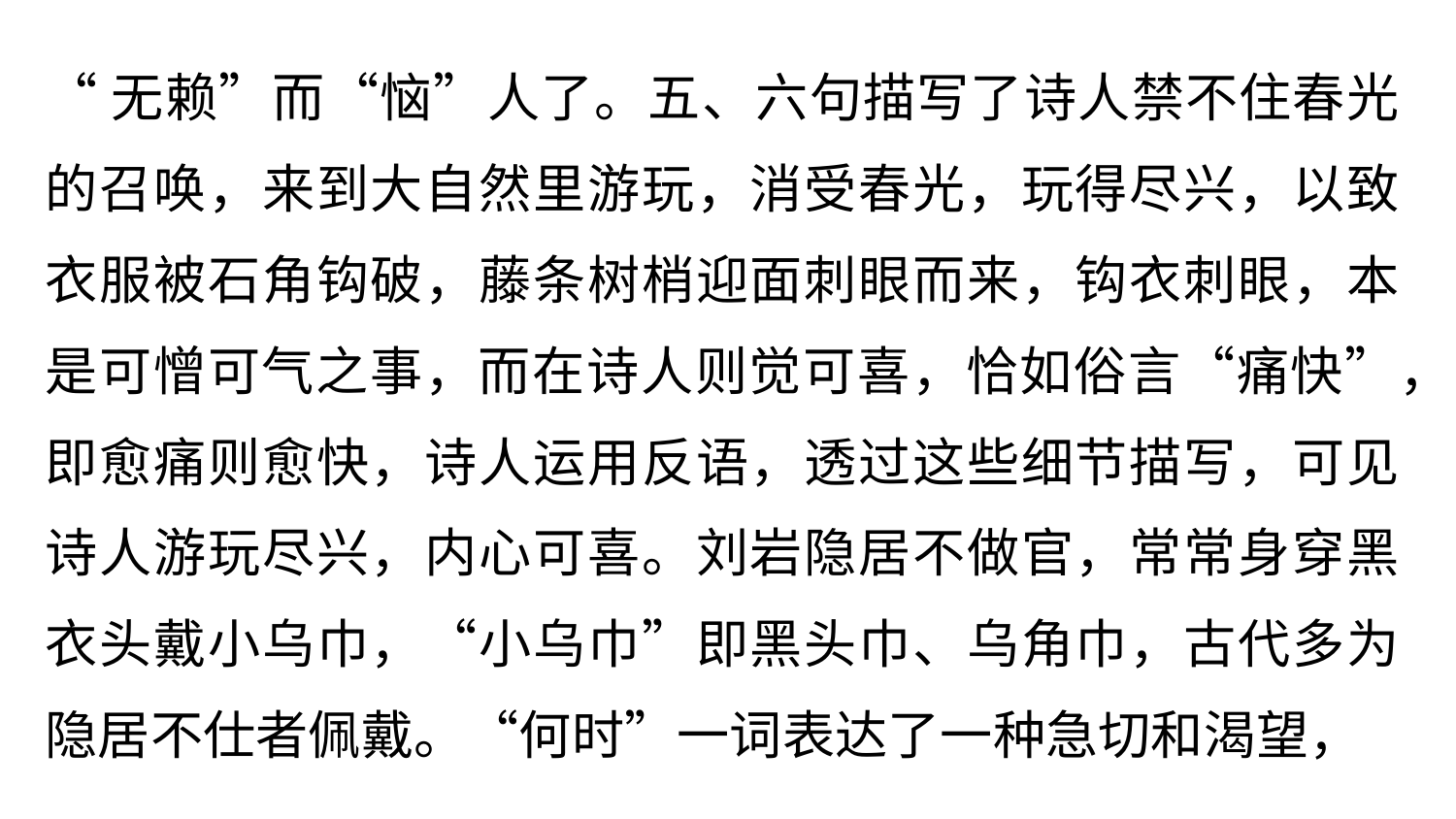

“无赖”而“恼”人了。五、六句描写了诗人禁不住春光的召唤，来到大自然里游玩，消受春光，玩得尽兴，以致衣服被石角钩破，藤条树梢迎面刺眼而来，钩衣刺眼，本是可憎可气之事，而在诗人则觉可喜，恰如俗言“痛快”，即愈痛则愈快，诗人运用反语，透过这些细节描写，可见诗人游玩尽兴，内心可喜。刘岩隐居不做官，常常身穿黑衣头戴小乌巾，“小乌巾”即黑头巾、乌角巾，古代多为隐居不仕者佩戴。“何时”一词表达了一种急切和渴望，